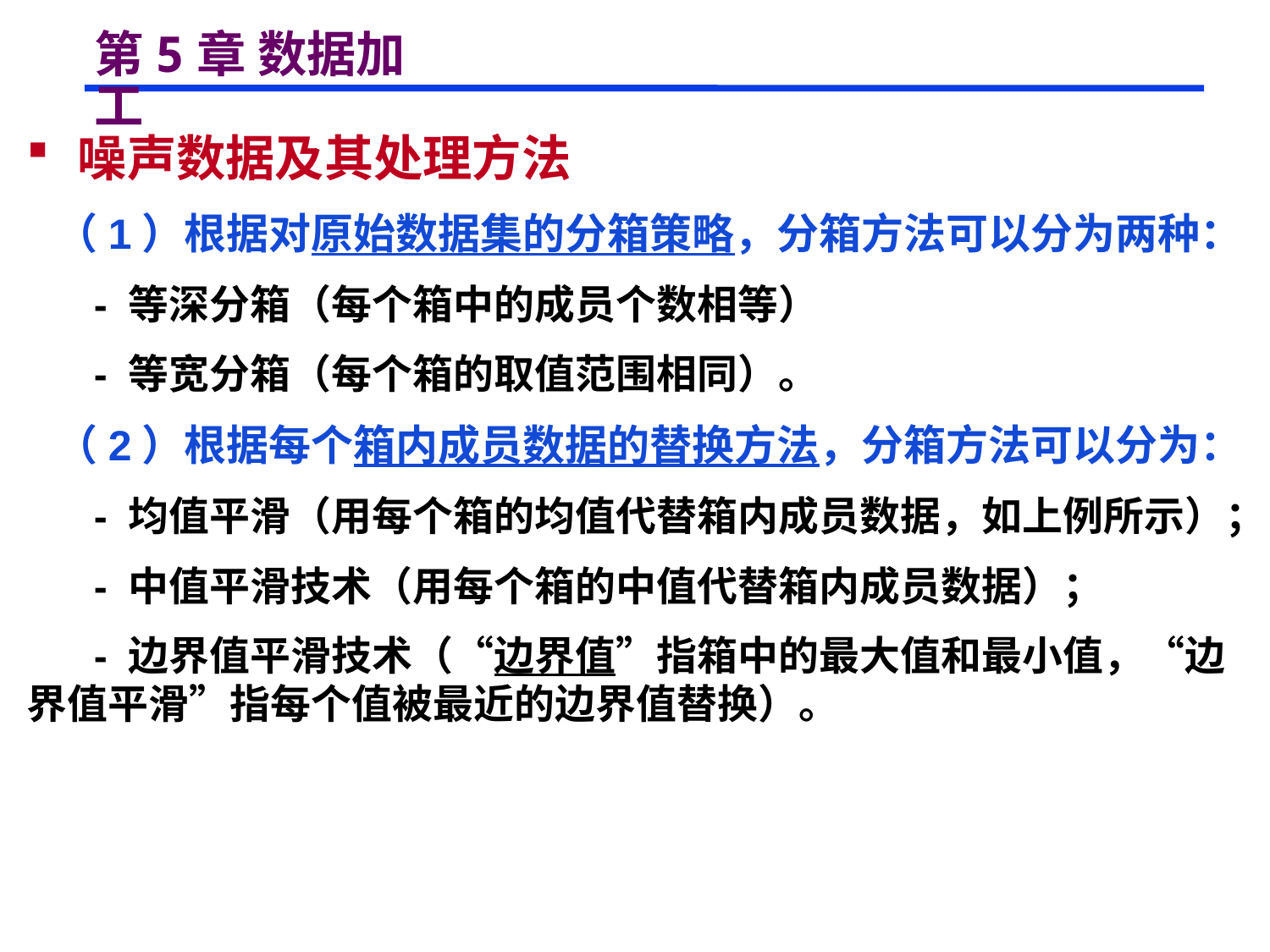

# 第5章 数据加工
 噪声数据及其处理方法
  （1）根据对原始数据集的分箱策略，分箱方法可以分为两种：
      - 等深分箱（每个箱中的成员个数相等）
      - 等宽分箱（每个箱的取值范围相同）。
  （2）根据每个箱内成员数据的替换方法，分箱方法可以分为：
      - 均值平滑（用每个箱的均值代替箱内成员数据，如上例所示）；
      - 中值平滑技术（用每个箱的中值代替箱内成员数据）；
      - 边界值平滑技术（“边界值”指箱中的最大值和最小值，“边界值平滑”指每个值被最近的边界值替换）。